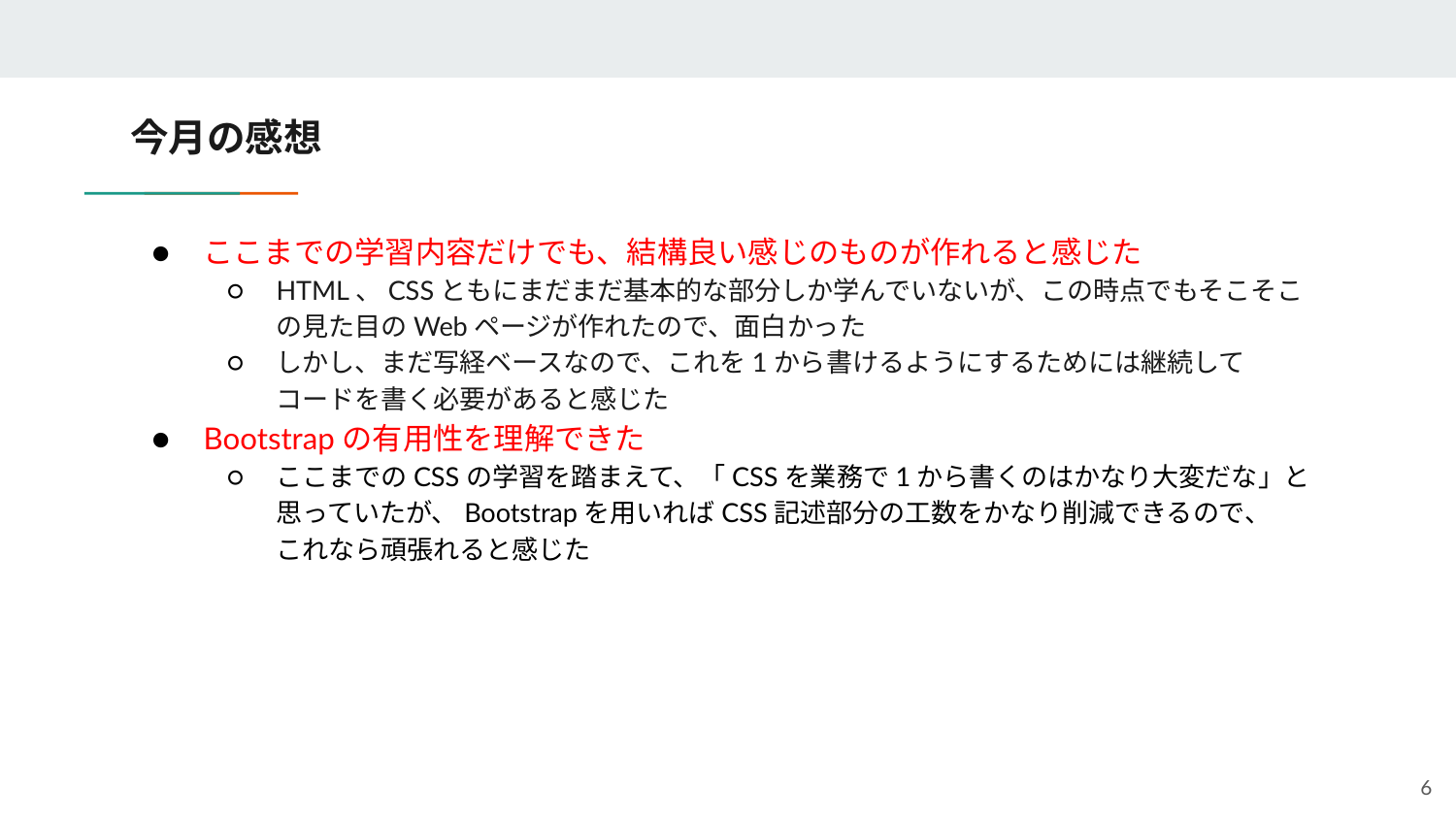

# 今月の感想
ここまでの学習内容だけでも、結構良い感じのものが作れると感じた
HTML、CSSともにまだまだ基本的な部分しか学んでいないが、この時点でもそこそこの見た目のWebページが作れたので、面白かった
しかし、まだ写経ベースなので、これを1から書けるようにするためには継続して
コードを書く必要があると感じた
Bootstrapの有用性を理解できた
ここまでのCSSの学習を踏まえて、「CSSを業務で1から書くのはかなり大変だな」と
思っていたが、Bootstrapを用いればCSS記述部分の工数をかなり削減できるので、
これなら頑張れると感じた

6